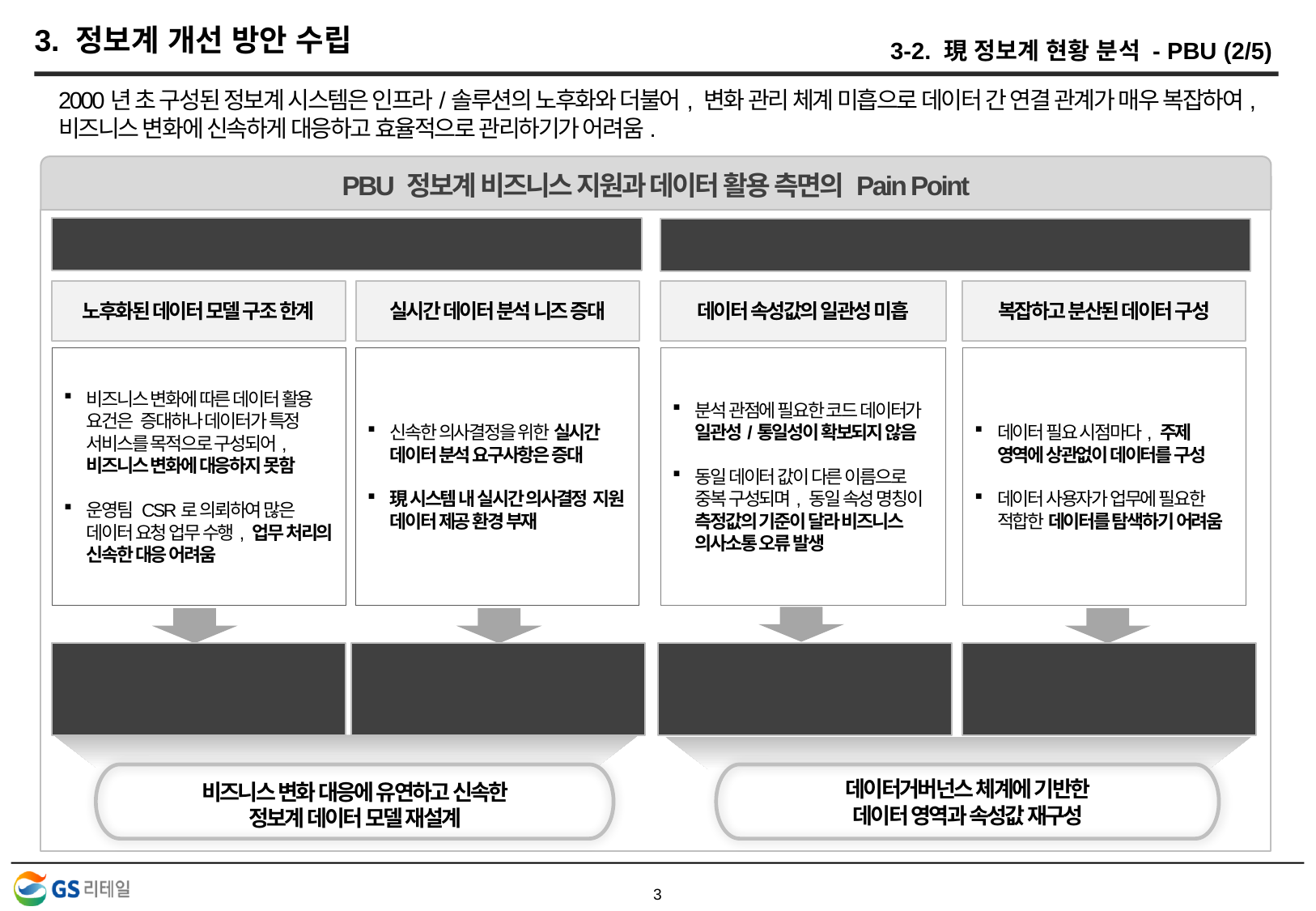

# 3. 정보계 개선 방안 수립
3-2. 現 정보계 현황 분석 - PBU (2/5)
2000년 초 구성된 정보계 시스템은 인프라/솔루션의 노후화와 더불어, 변화 관리 체계 미흡으로 데이터 간 연결 관계가 매우 복잡하여, 비즈니스 변화에 신속하게 대응하고 효율적으로 관리하기가 어려움.
PBU 정보계 비즈니스 지원과 데이터 활용 측면의 Pain Point

비즈니스 지원 측면
데이터 활용 측면
노후화된 데이터 모델 구조 한계
실시간 데이터 분석 니즈 증대
데이터 속성값의 일관성 미흡
복잡하고 분산된 데이터 구성
비즈니스 변화에 따른 데이터 활용 요건은  증대하나 데이터가 특정 서비스를 목적으로 구성되어,  비즈니스 변화에 대응하지 못함

운영팀 CSR로 의뢰하여 많은 데이터 요청 업무 수행, 업무 처리의 신속한 대응 어려움
신속한 의사결정을 위한 실시간 데이터 분석 요구사항은 증대

現 시스템 내 실시간 의사결정  지원 데이터 제공 환경 부재
분석 관점에 필요한 코드 데이터가 일관성/통일성이 확보되지 않음
동일 데이터 값이 다른 이름으로 중복 구성되며, 동일 속성 명칭이 측정값의 기준이 달라 비즈니스 의사소통 오류 발생
데이터 필요 시점마다, 주제 영역에 상관없이 데이터를 구성

데이터 사용자가 업무에 필요한 적합한 데이터를 탐색하기 어려움

비즈니스 변화에 유연한
 데이터 모델 구조 적용
신속한 의사결정 지원을 위한
데이터 구성 환경 제공
일관성 있는 분석 관점과 측정값
구성으로 데이터 명확성 확보
데이터의 효율적인 활용을 고려한
데이터 영역 구성

비즈니스 변화 대응에 유연하고 신속한
정보계 데이터 모델 재설계

데이터거버넌스 체계에 기반한
데이터 영역과 속성값 재구성